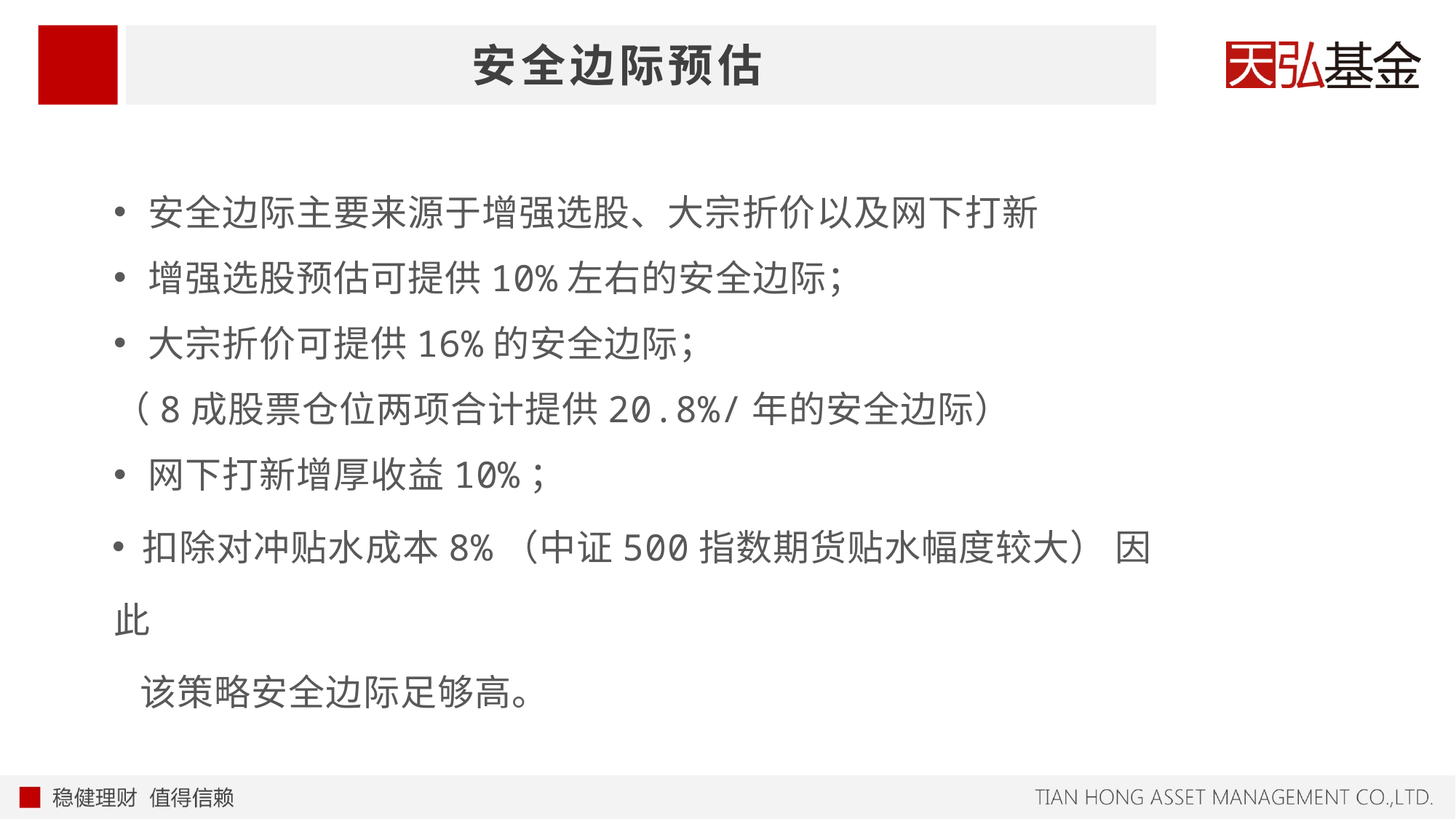

# 安全边际预估
安全边际主要来源于增强选股、大宗折价以及网下打新
增强选股预估可提供10%左右的安全边际；
大宗折价可提供16%的安全边际；
（8成股票仓位两项合计提供20.8%/年的安全边际）
网下打新增厚收益10%；
 扣除对冲贴水成本8%（中证500指数期货贴水幅度较大） 因此
  该策略安全边际足够高。